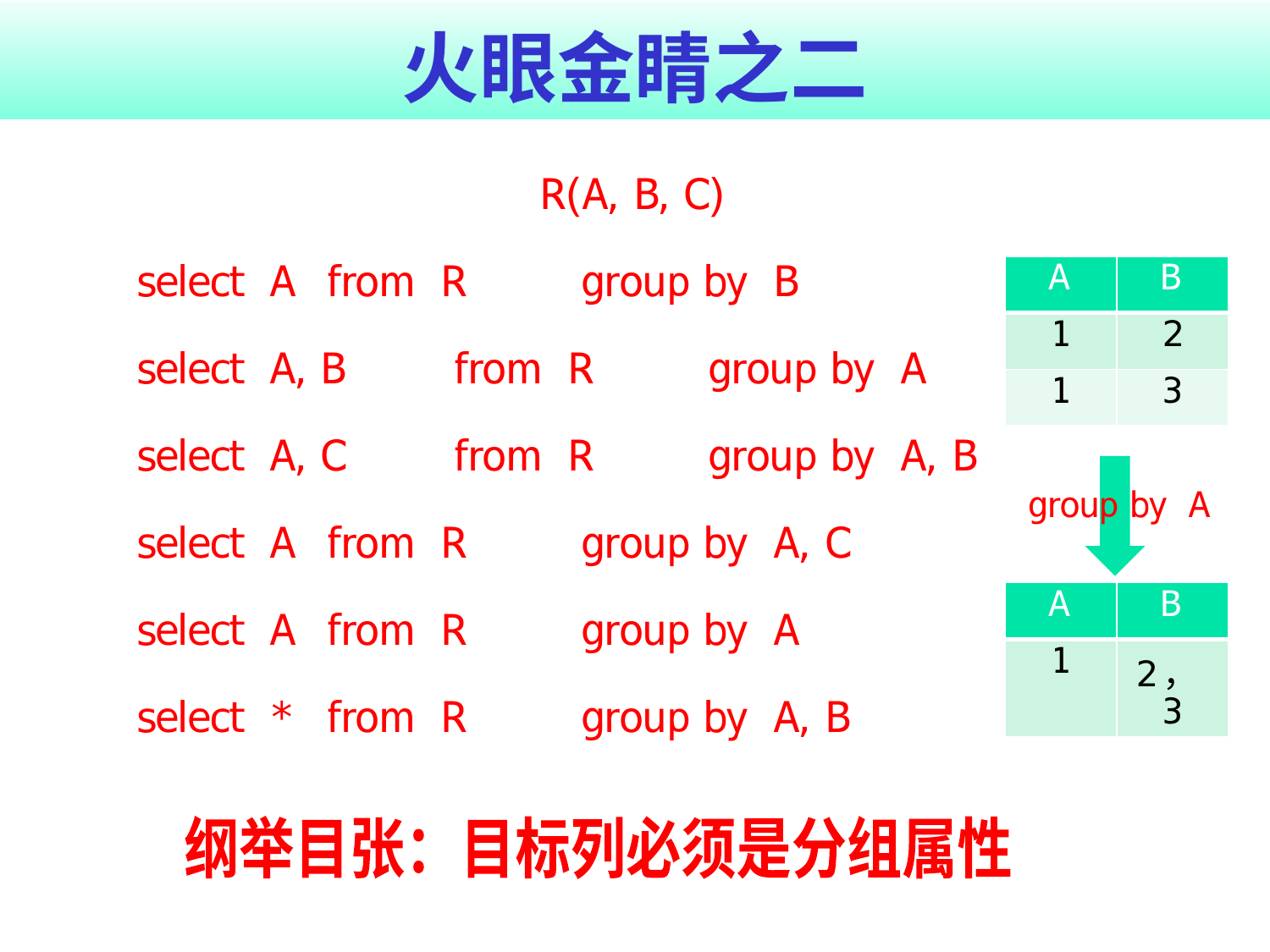

# 火眼金睛之二
R(A, B, C)
select  A	from  R	group by  B
select  A, B	from  R	group by  A
select  A, C	from  R	group by  A, B
select  A	from  R	group by  A, C
select  A	from  R	group by  A
select  *	from  R	group by  A, B
| A | B |
| --- | --- |
| 1 | 2 |
| 1 | 3 |

group by  A
| A | B |
| --- | --- |
| 1 | 2，3 |
纲举目张：目标列必须是分组属性